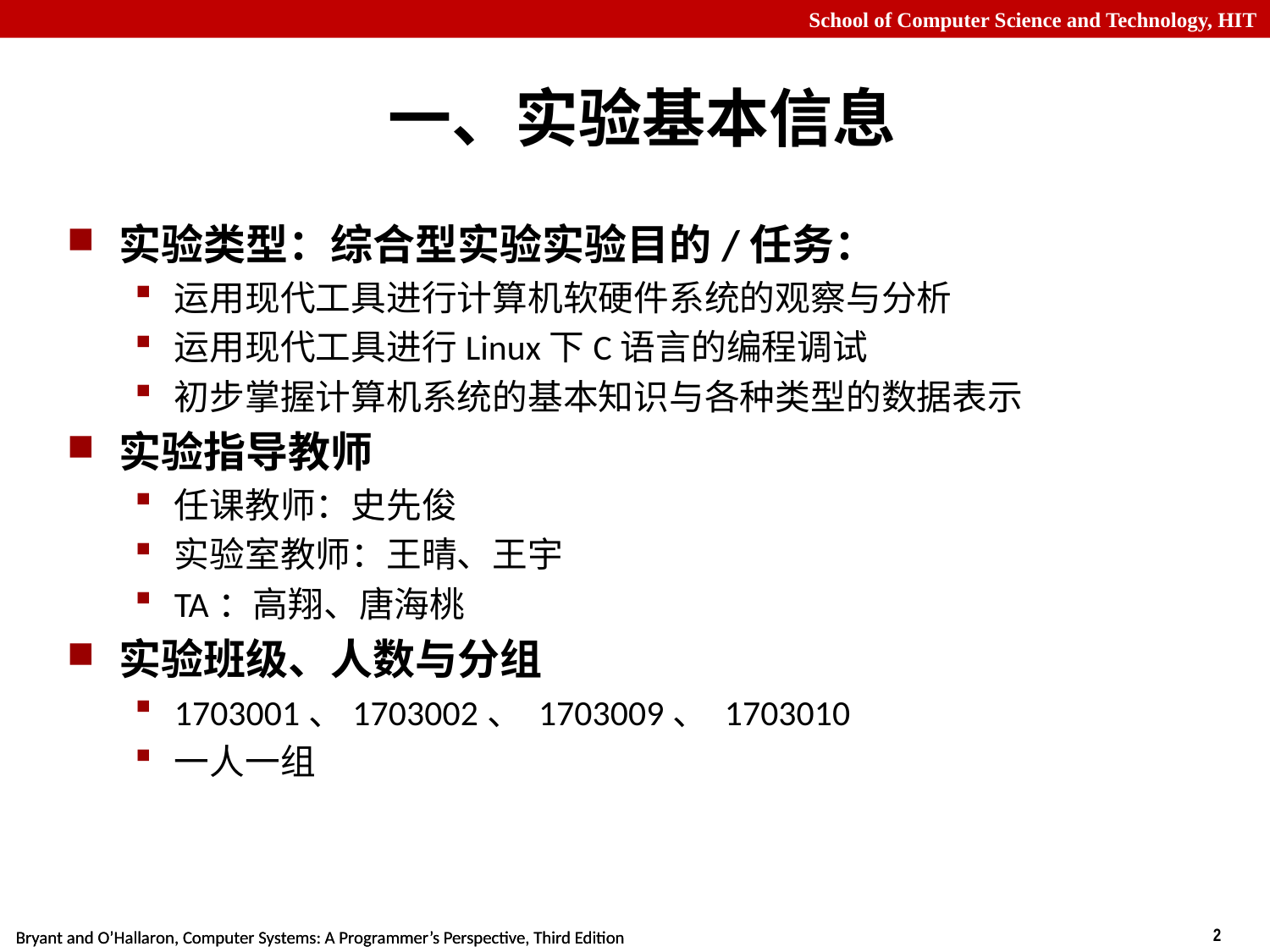

# 一、实验基本信息
实验类型：综合型实验实验目的/任务：
运用现代工具进行计算机软硬件系统的观察与分析
运用现代工具进行Linux下C语言的编程调试
初步掌握计算机系统的基本知识与各种类型的数据表示
实验指导教师
任课教师：史先俊
实验室教师：王晴、王宇
TA：高翔、唐海桃
实验班级、人数与分组
1703001、1703002、 1703009、 1703010
一人一组